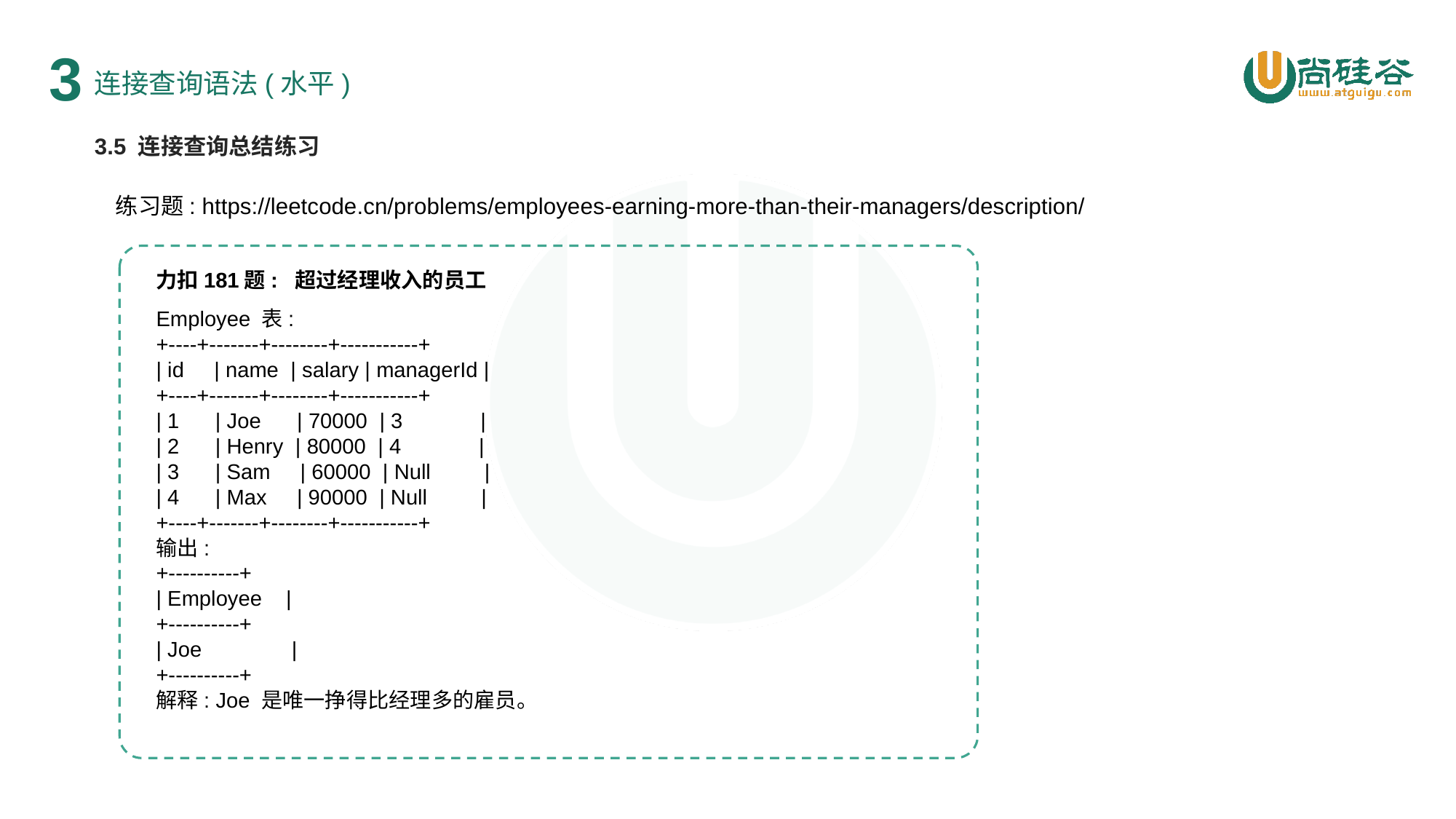

3
连接查询语法(水平)
3.5 连接查询总结练习
练习题: https://leetcode.cn/problems/employees-earning-more-than-their-managers/description/

力扣181题:  超过经理收入的员工
Employee 表:
+----+-------+--------+-----------+
| id     | name  | salary | managerId |
+----+-------+--------+-----------+
| 1      | Joe      | 70000  | 3             |
| 2      | Henry  | 80000  | 4             |
| 3      | Sam     | 60000  | Null         |
| 4      | Max     | 90000  | Null         |
+----+-------+--------+-----------+
输出:
+----------+
| Employee    |
+----------+
| Joe               |
+----------+
解释: Joe 是唯一挣得比经理多的雇员。